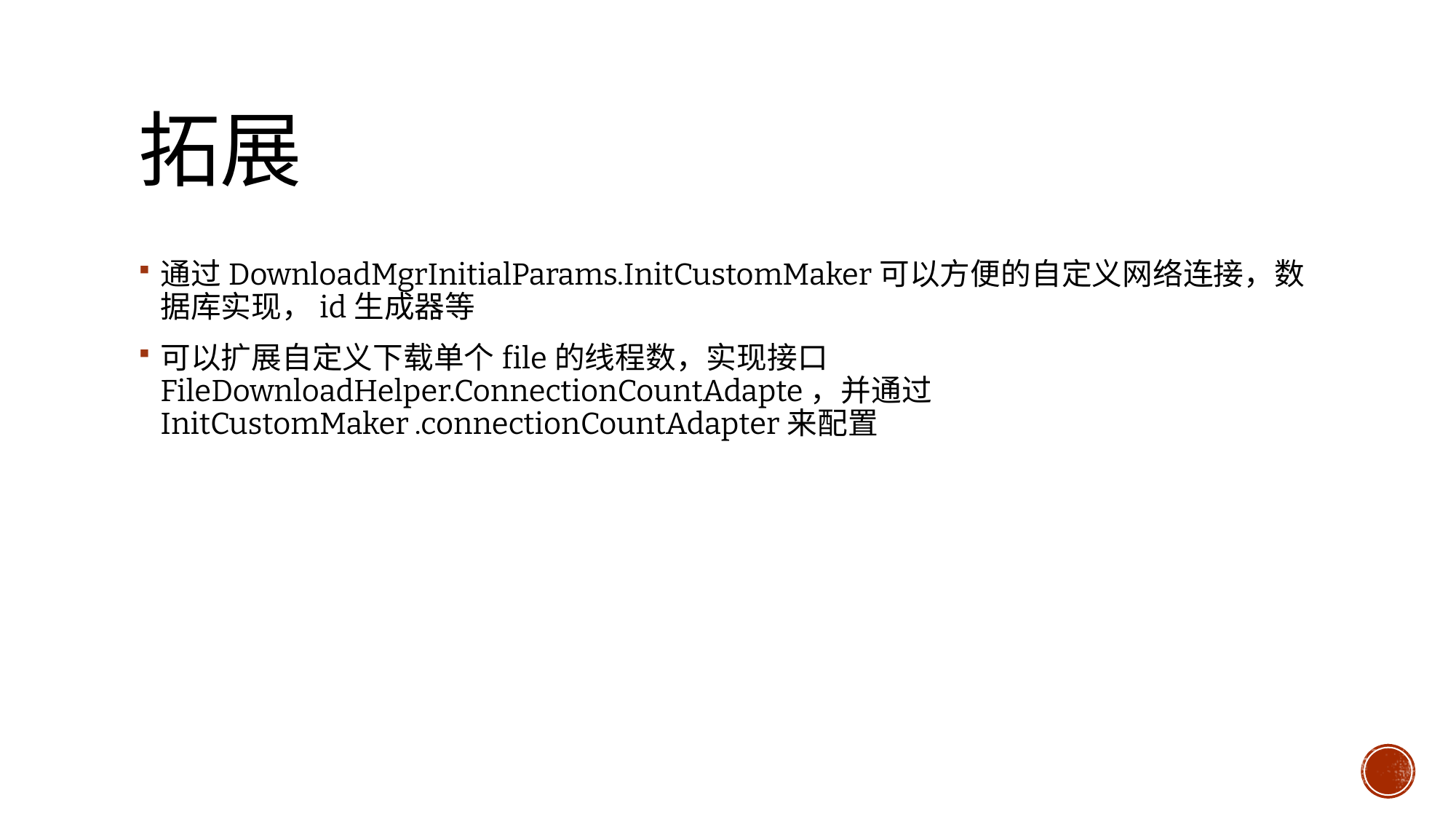

# 拓展

通过DownloadMgrInitialParams.InitCustomMaker可以方便的自定义网络连接，数据库实现，id生成器等
可以扩展自定义下载单个file的线程数，实现接口FileDownloadHelper.ConnectionCountAdapte，并通过InitCustomMaker .connectionCountAdapter来配置